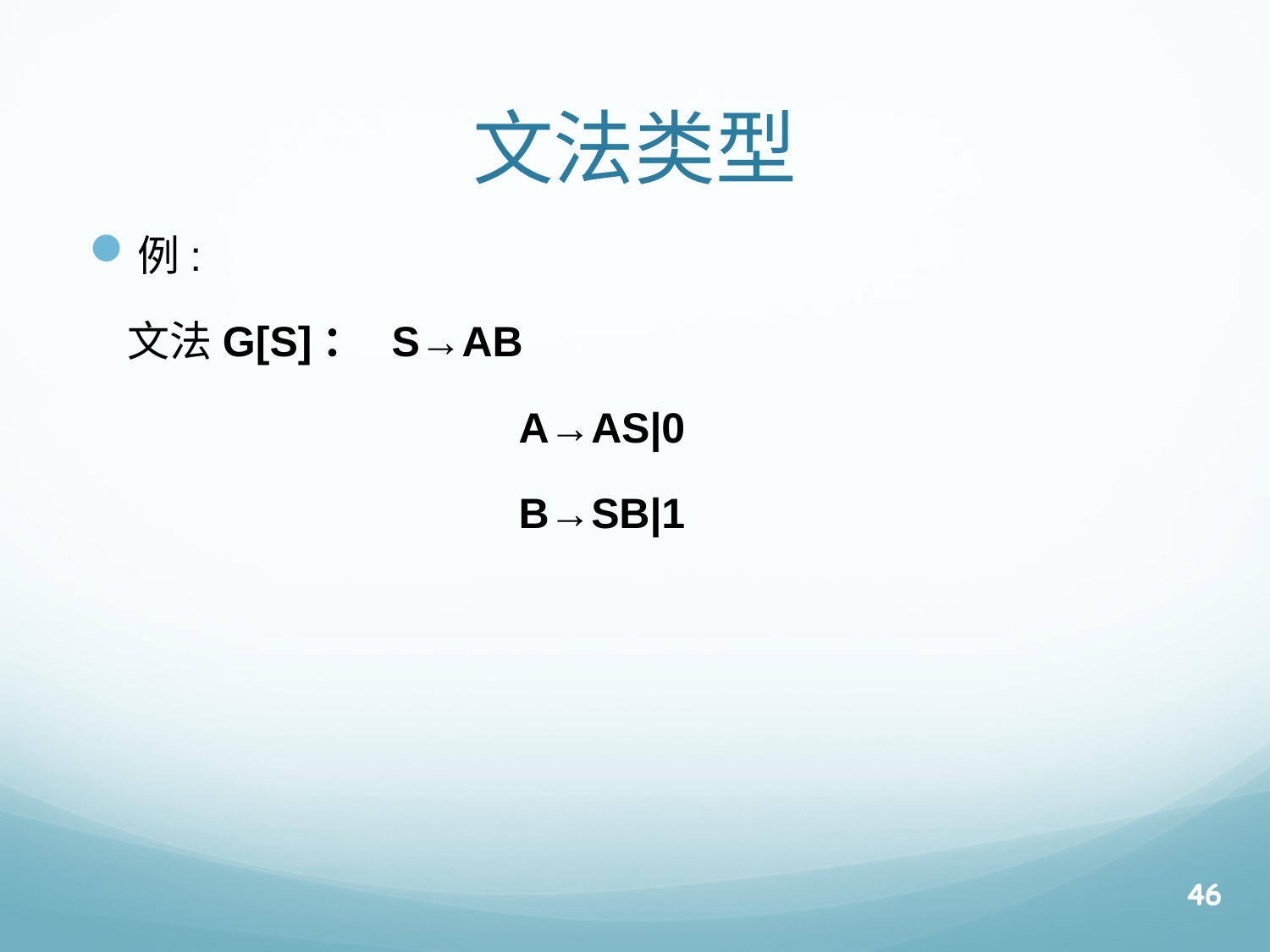

# 文法类型
例:
   文法G[S]：	S→AB
				A→AS|0
				B→SB|1

46